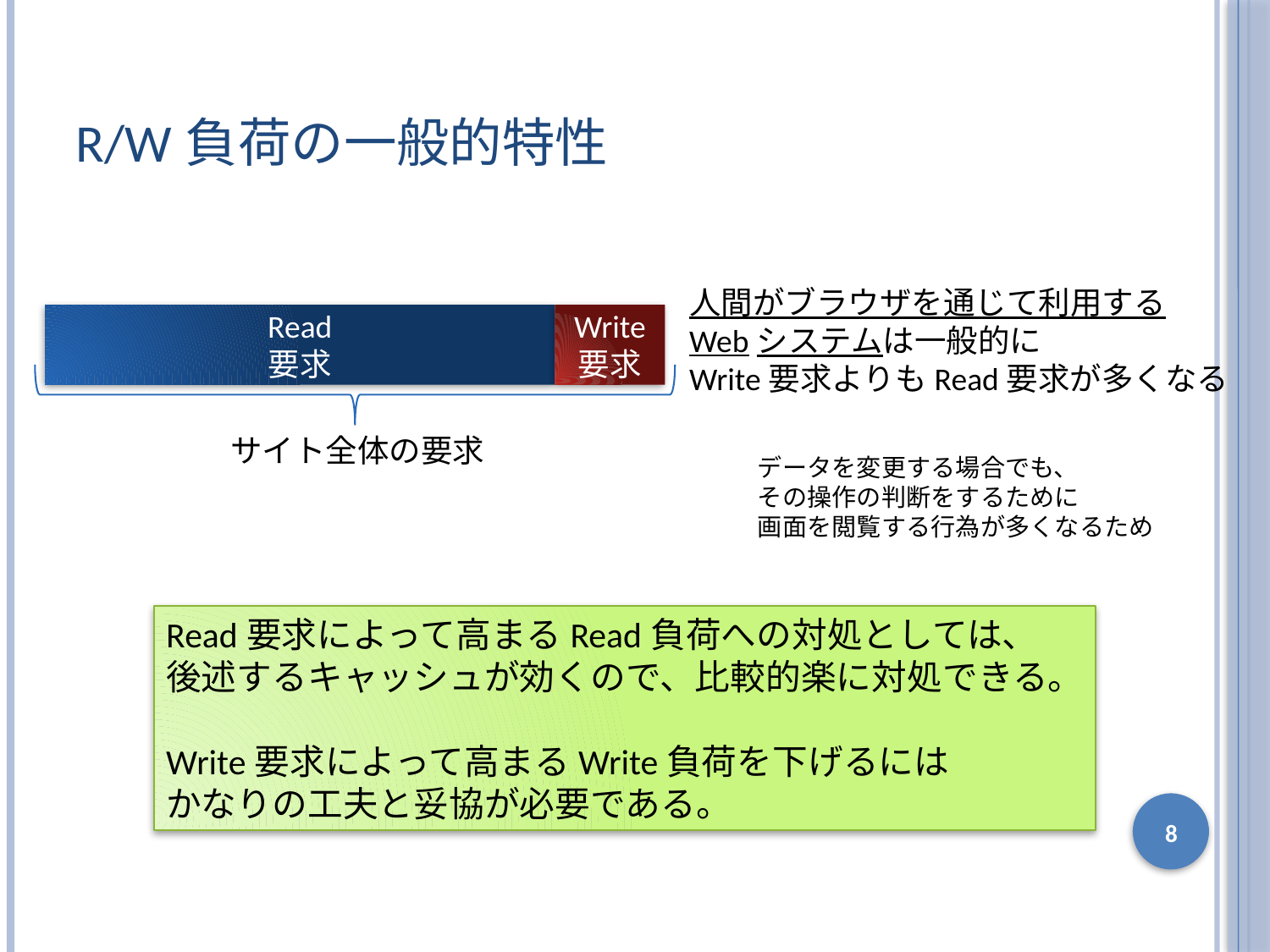

# R/W負荷の一般的特性

人間がブラウザを通じて利用する
Webシステムは一般的に
Write要求よりもRead要求が多くなる
Read
要求
Write
要求
サイト全体の要求
データを変更する場合でも、
その操作の判断をするために
画面を閲覧する行為が多くなるため
Read要求によって高まるRead負荷への対処としては、
後述するキャッシュが効くので、比較的楽に対処できる。

Write要求によって高まるWrite負荷を下げるには
かなりの工夫と妥協が必要である。
8